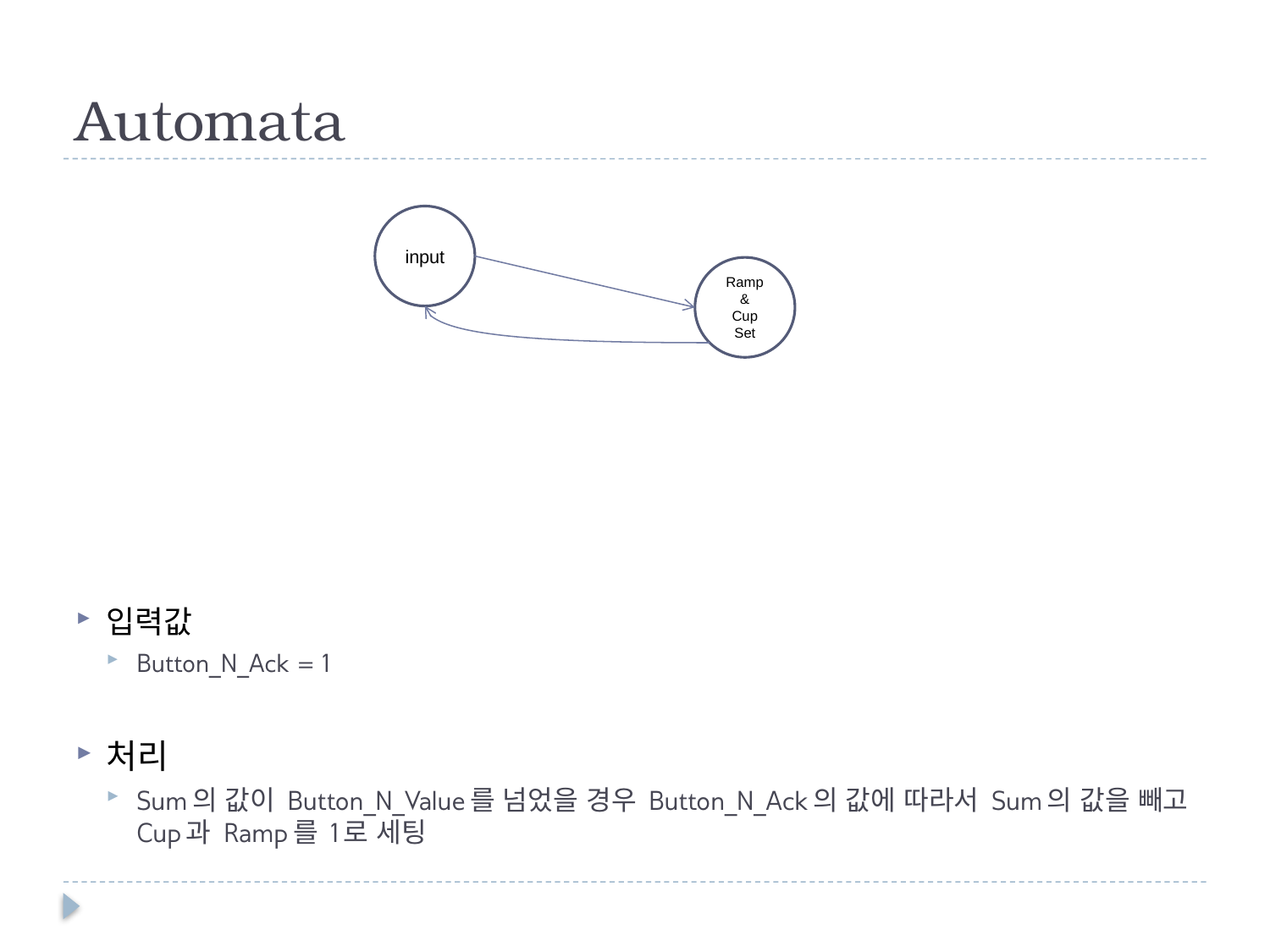

# Automata
input
Ramp &
Cup
Set
입력값
Button_N_Ack = 1

처리
Sum의 값이 Button_N_Value를 넘었을 경우 Button_N_Ack의 값에 따라서 Sum의 값을 빼고 Cup과 Ramp를 1로 세팅